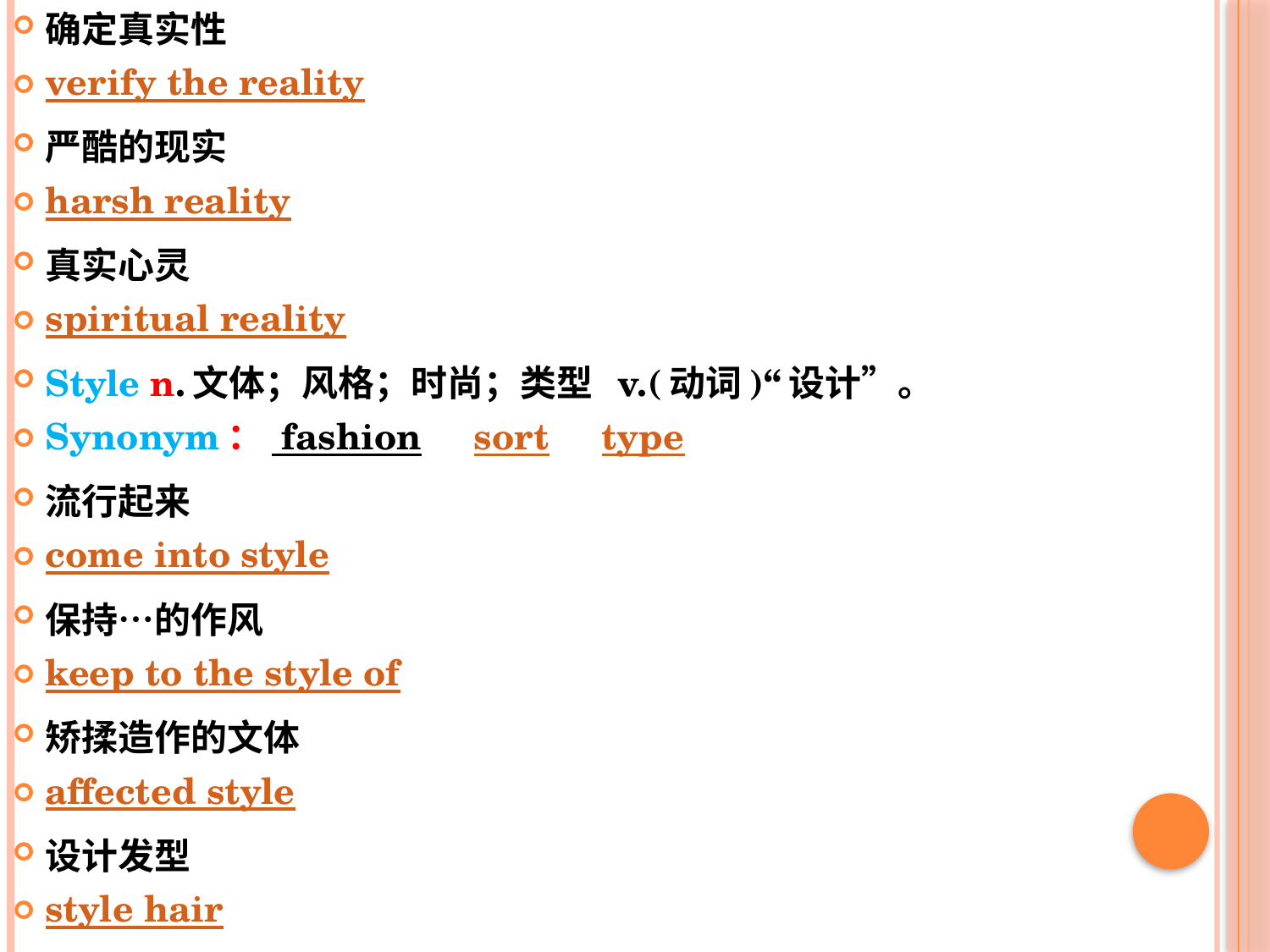

确定真实性
verify the reality
严酷的现实
harsh reality
真实心灵
spiritual reality
Style n.文体；风格；时尚；类型  v.(动词)“设计”。
Synonym： fashion　 sort　 type
流行起来
come into style
保持…的作风
keep to the style of
矫揉造作的文体
affected style
设计发型
style hair